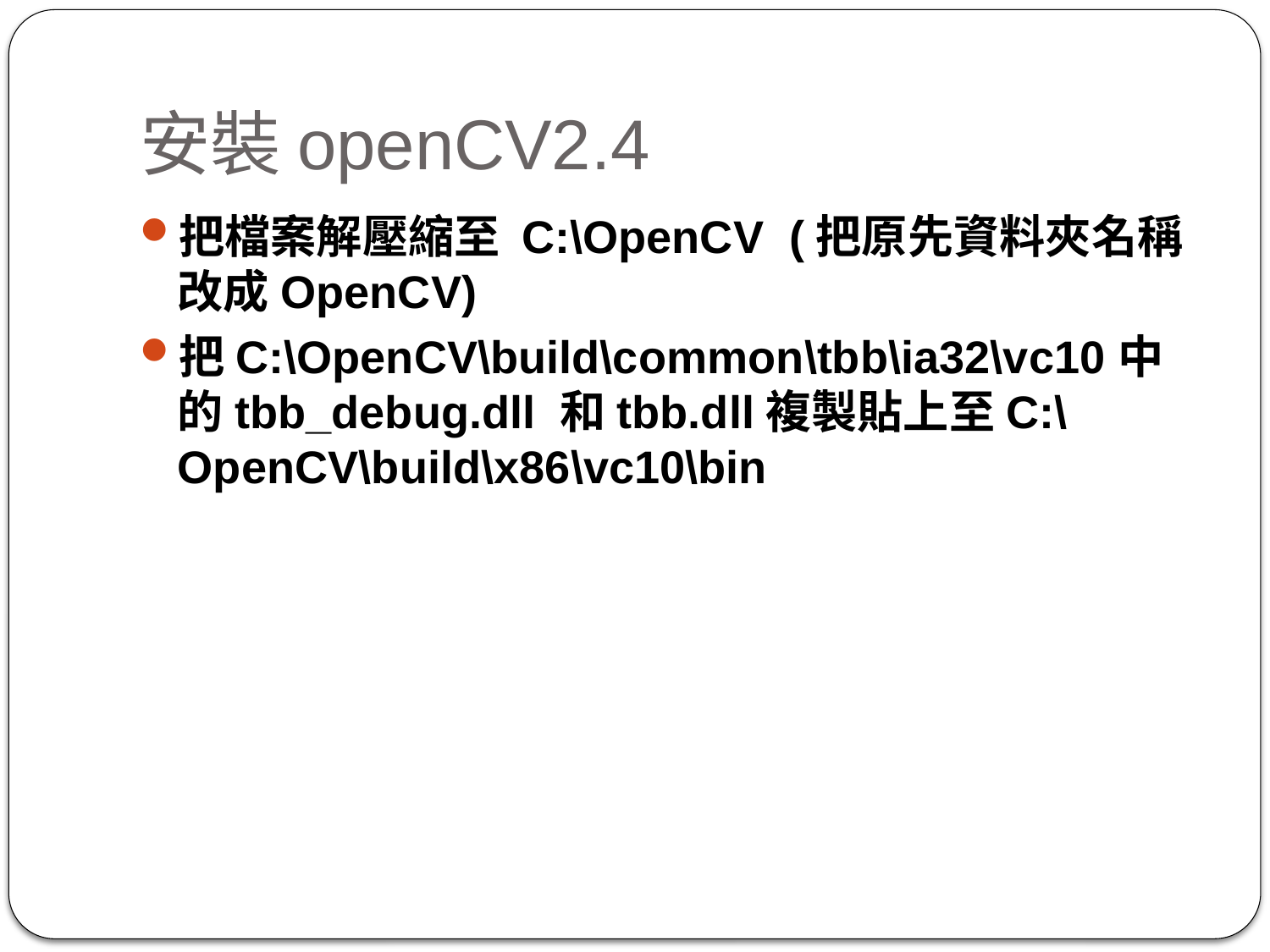

# 安裝openCV2.4
把檔案解壓縮至 C:\OpenCV  (把原先資料夾名稱改成OpenCV)
把C:\OpenCV\build\common\tbb\ia32\vc10中的tbb_debug.dll 和tbb.dll複製貼上至C:\OpenCV\build\x86\vc10\bin